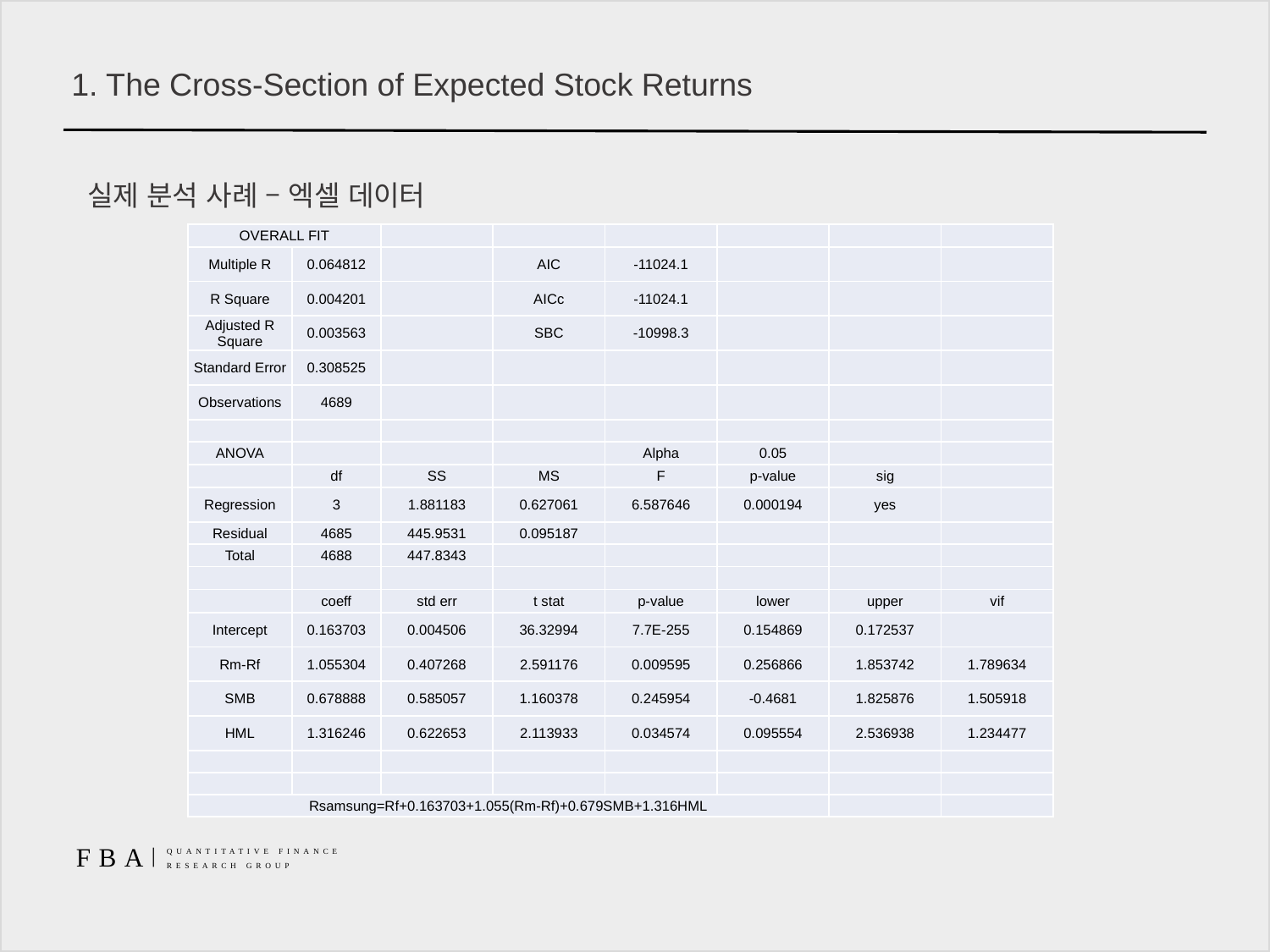

11
1. The Cross-Section of Expected Stock Returns
실제 분석 사례 – 엑셀 데이터
| OVERALL FIT |  |  |  |  |  |  |  |
| --- | --- | --- | --- | --- | --- | --- | --- |
| Multiple R | 0.064812 |  | AIC | -11024.1 |  |  |  |
| R Square | 0.004201 |  | AICc | -11024.1 |  |  |  |
| Adjusted R Square | 0.003563 |  | SBC | -10998.3 |  |  |  |
| Standard Error | 0.308525 |  |  |  |  |  |  |
| Observations | 4689 |  |  |  |  |  |  |
|  |  |  |  |  |  |  |  |
| ANOVA |  |  |  | Alpha | 0.05 |  |  |
|  | df | SS | MS | F | p-value | sig |  |
| Regression | 3 | 1.881183 | 0.627061 | 6.587646 | 0.000194 | yes |  |
| Residual | 4685 | 445.9531 | 0.095187 |  |  |  |  |
| Total | 4688 | 447.8343 |  |  |  |  |  |
|  |  |  |  |  |  |  |  |
|  | coeff | std err | t stat | p-value | lower | upper | vif |
| Intercept | 0.163703 | 0.004506 | 36.32994 | 7.7E-255 | 0.154869 | 0.172537 |  |
| Rm-Rf | 1.055304 | 0.407268 | 2.591176 | 0.009595 | 0.256866 | 1.853742 | 1.789634 |
| SMB | 0.678888 | 0.585057 | 1.160378 | 0.245954 | -0.4681 | 1.825876 | 1.505918 |
| HML | 1.316246 | 0.622653 | 2.113933 | 0.034574 | 0.095554 | 2.536938 | 1.234477 |
|  |  |  |  |  |  |  |  |
|  |  |  |  |  |  |  |  |
| Rsamsung=Rf+0.163703+1.055(Rm-Rf)+0.679SMB+1.316HML |  |  |  |  |  |  |  |